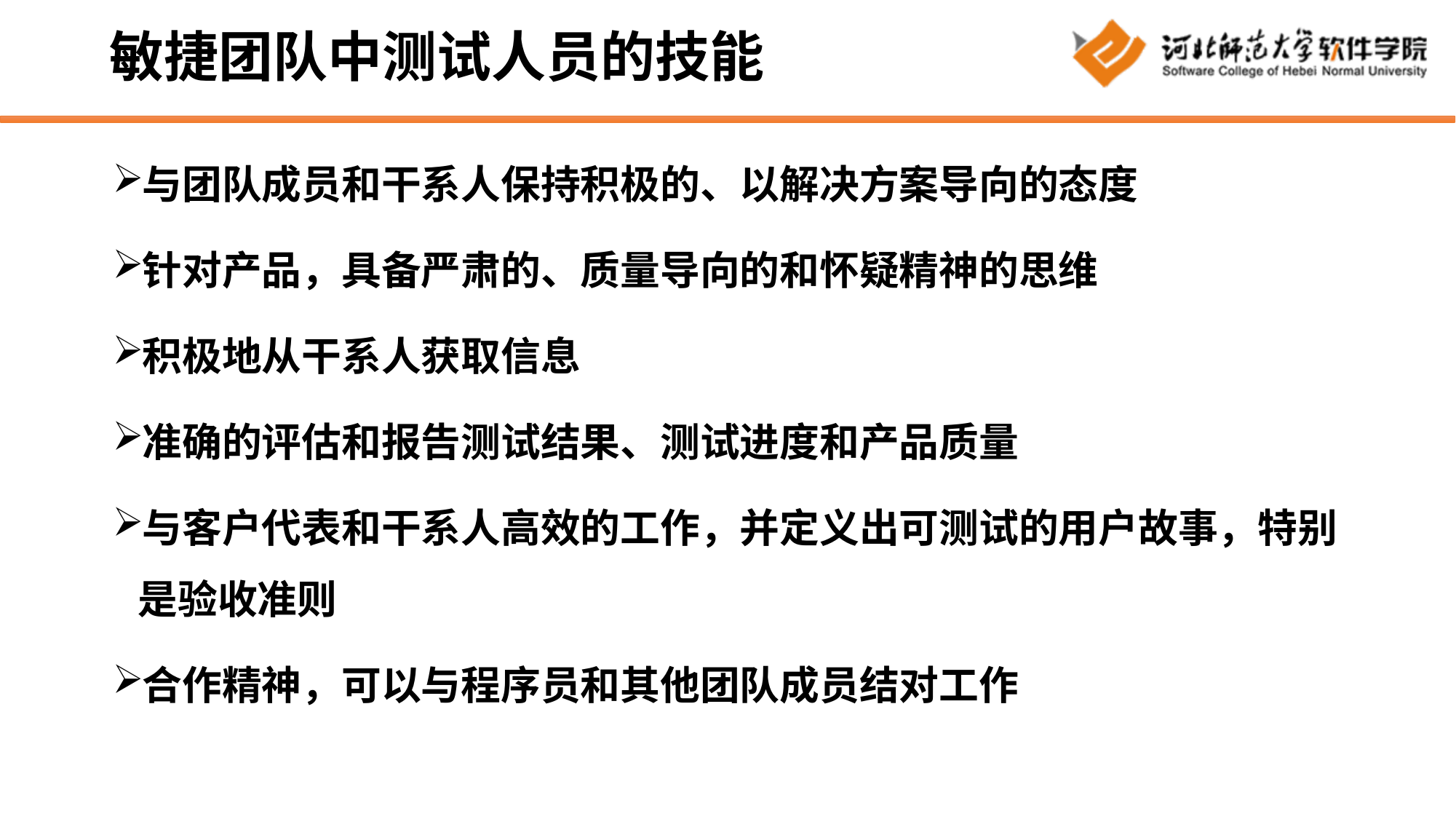

# 敏捷团队中测试人员的技能
与团队成员和干系人保持积极的、以解决方案导向的态度
针对产品，具备严肃的、质量导向的和怀疑精神的思维
积极地从干系人获取信息
准确的评估和报告测试结果、测试进度和产品质量
与客户代表和干系人高效的工作，并定义出可测试的用户故事，特别是验收准则
合作精神，可以与程序员和其他团队成员结对工作